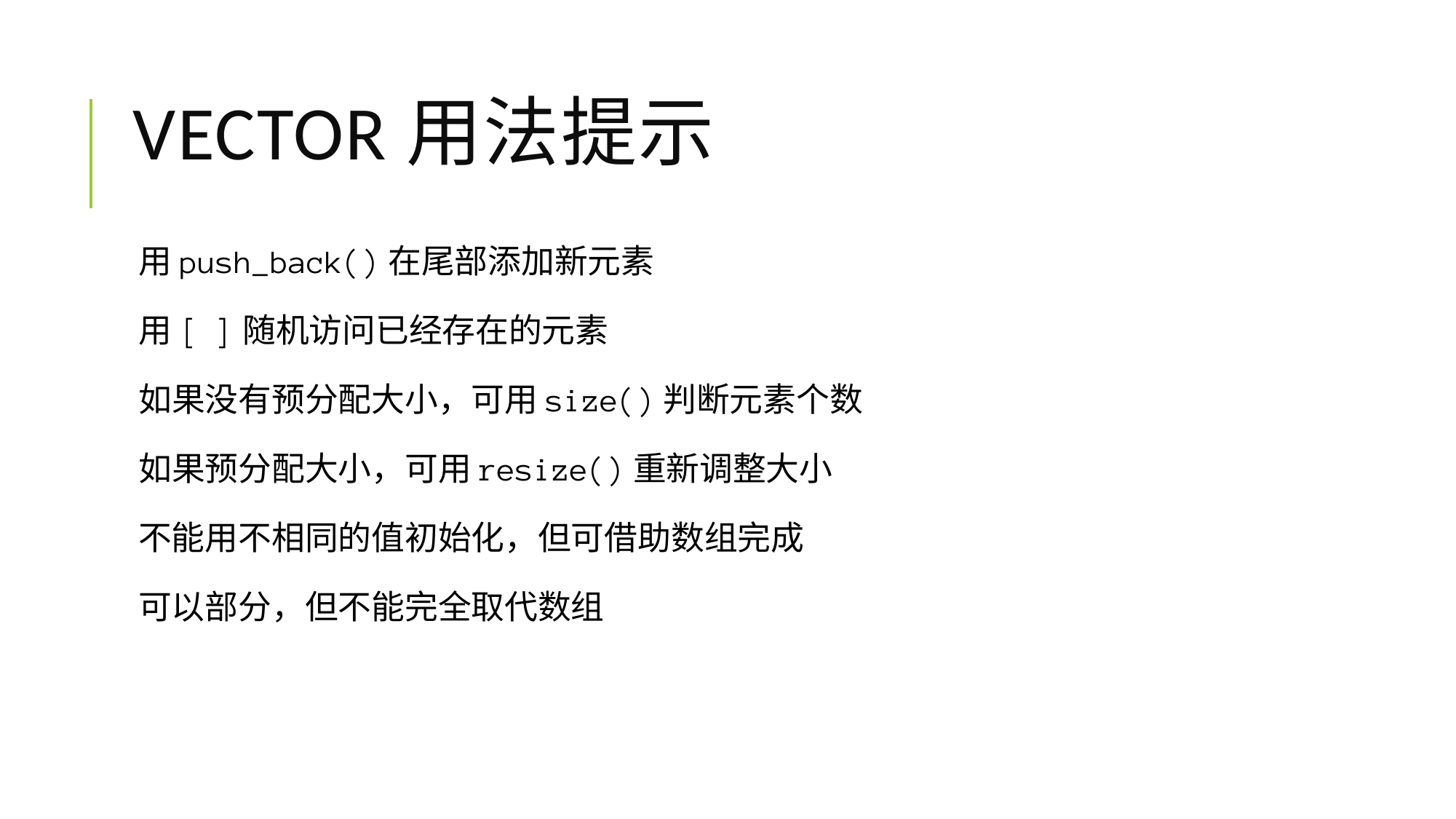

# VECTOR用法提示
用push_back()在尾部添加新元素
用[ ]随机访问已经存在的元素
如果没有预分配大小，可用size()判断元素个数
如果预分配大小，可用resize()重新调整大小
不能用不相同的值初始化，但可借助数组完成
可以部分，但不能完全取代数组